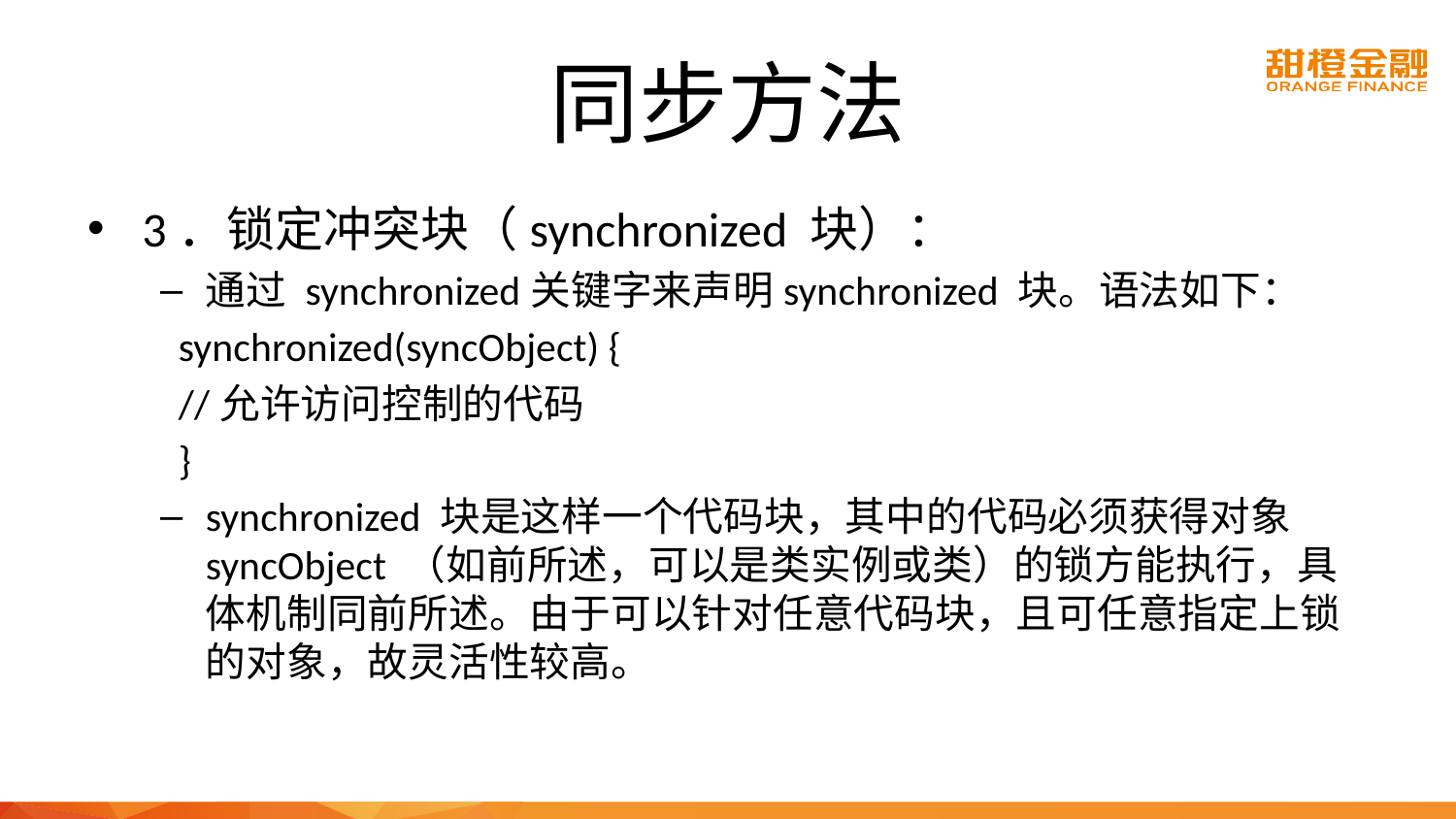

# 同步方法
3．锁定冲突块（synchronized 块）：
通过 synchronized关键字来声明synchronized 块。语法如下：
  synchronized(syncObject) {
  //允许访问控制的代码
  }
synchronized 块是这样一个代码块，其中的代码必须获得对象 syncObject （如前所述，可以是类实例或类）的锁方能执行，具体机制同前所述。由于可以针对任意代码块，且可任意指定上锁的对象，故灵活性较高。